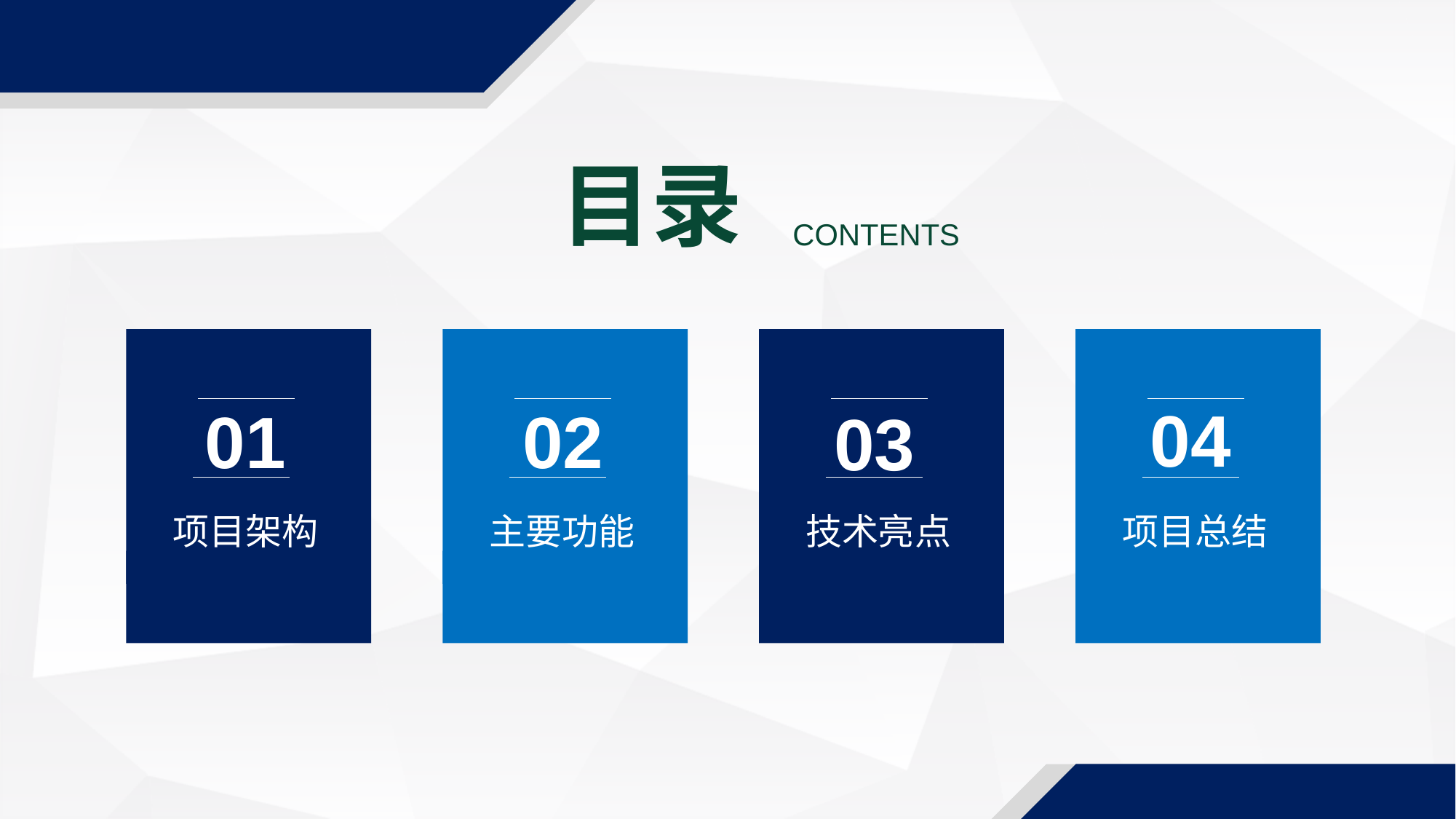

目录
 CONTENTS

01
项目架构

02
主要功能

03
技术亮点

04
项目总结